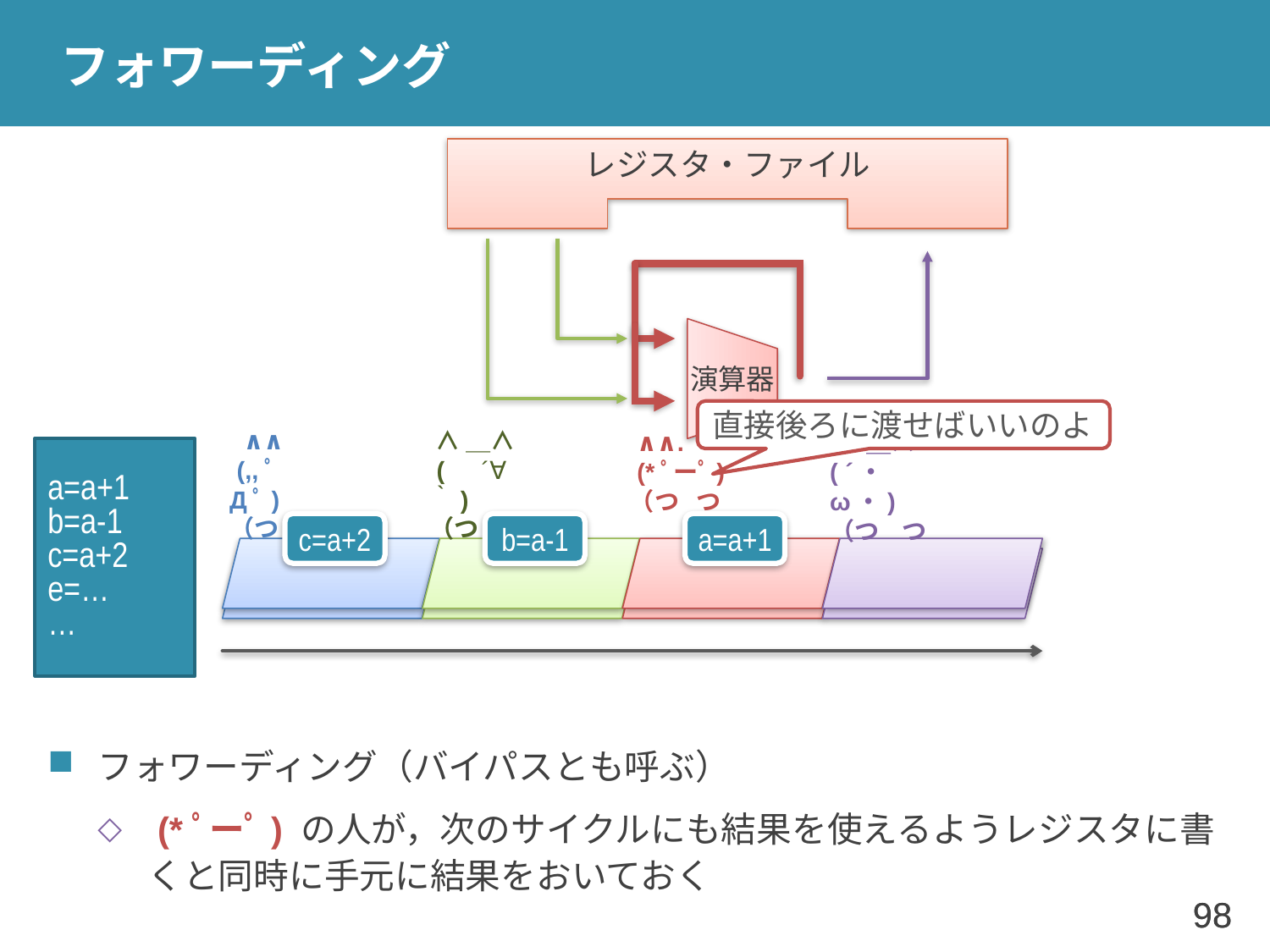

# フォワーディング
レジスタ・ファイル

演算器

直接後ろに渡せばいいのよ
  ∧∧
 (,,ﾟДﾟ)
（つ   つ
 ∧＿∧
 (　´∀｀)
（つ    つ
 ∧∧.
 (*ﾟーﾟ)（つ   つ
 ∧＿∧
( ´・ω・)（つ    つ
a=a+1
b=a-1
c=a+2
e=…
…
a++
a++
c=a+2
b=a-1
a=a+1

フォワーディング（バイパスとも呼ぶ）
 (*ﾟーﾟ) の人が，次のサイクルにも結果を使えるようレジスタに書くと同時に手元に結果をおいておく